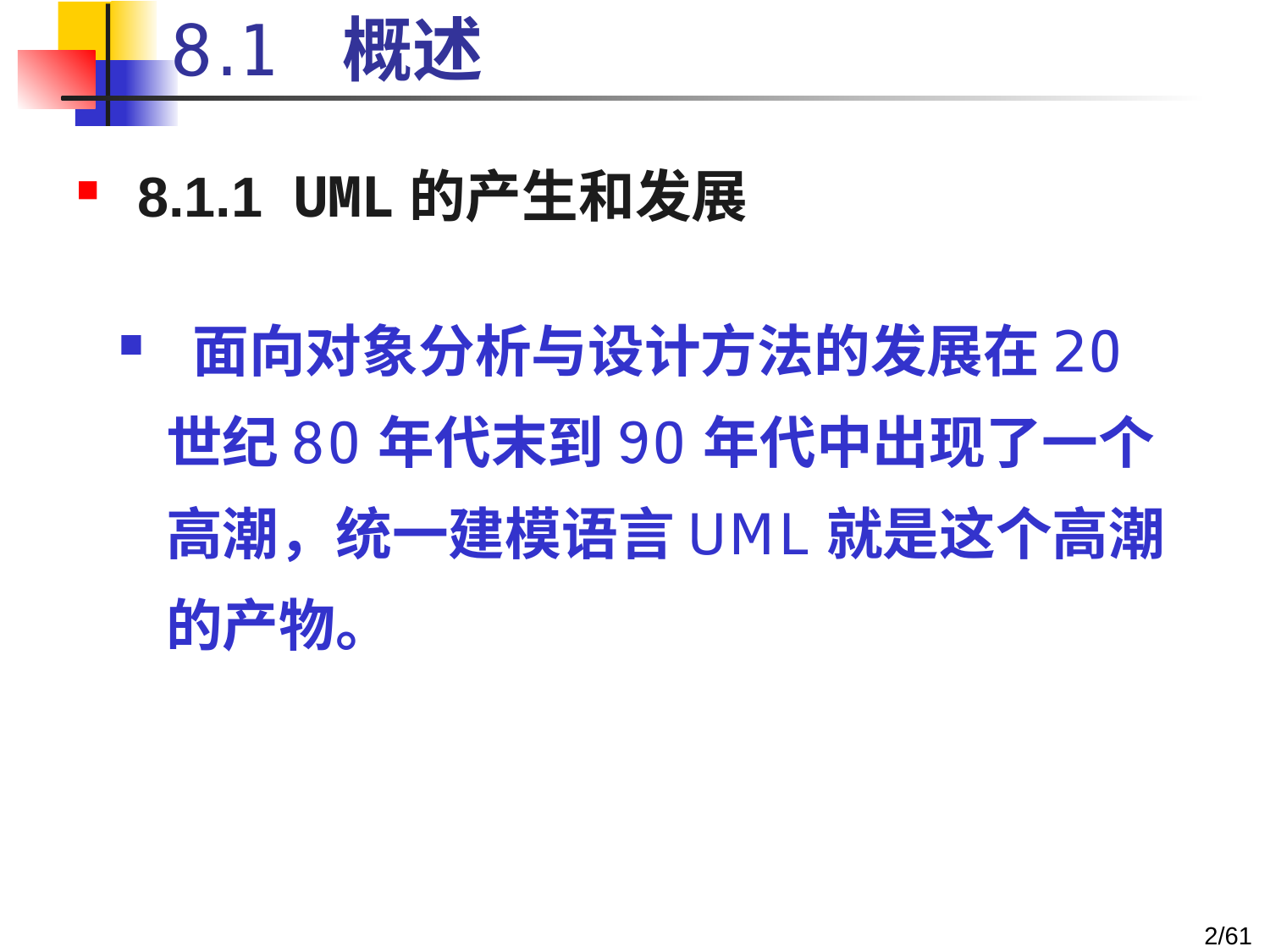

# 8.1  概述
8.1.1  UML的产生和发展
 面向对象分析与设计方法的发展在20世纪80年代末到90年代中出现了一个高潮，统一建模语言UML就是这个高潮的产物。
2/61